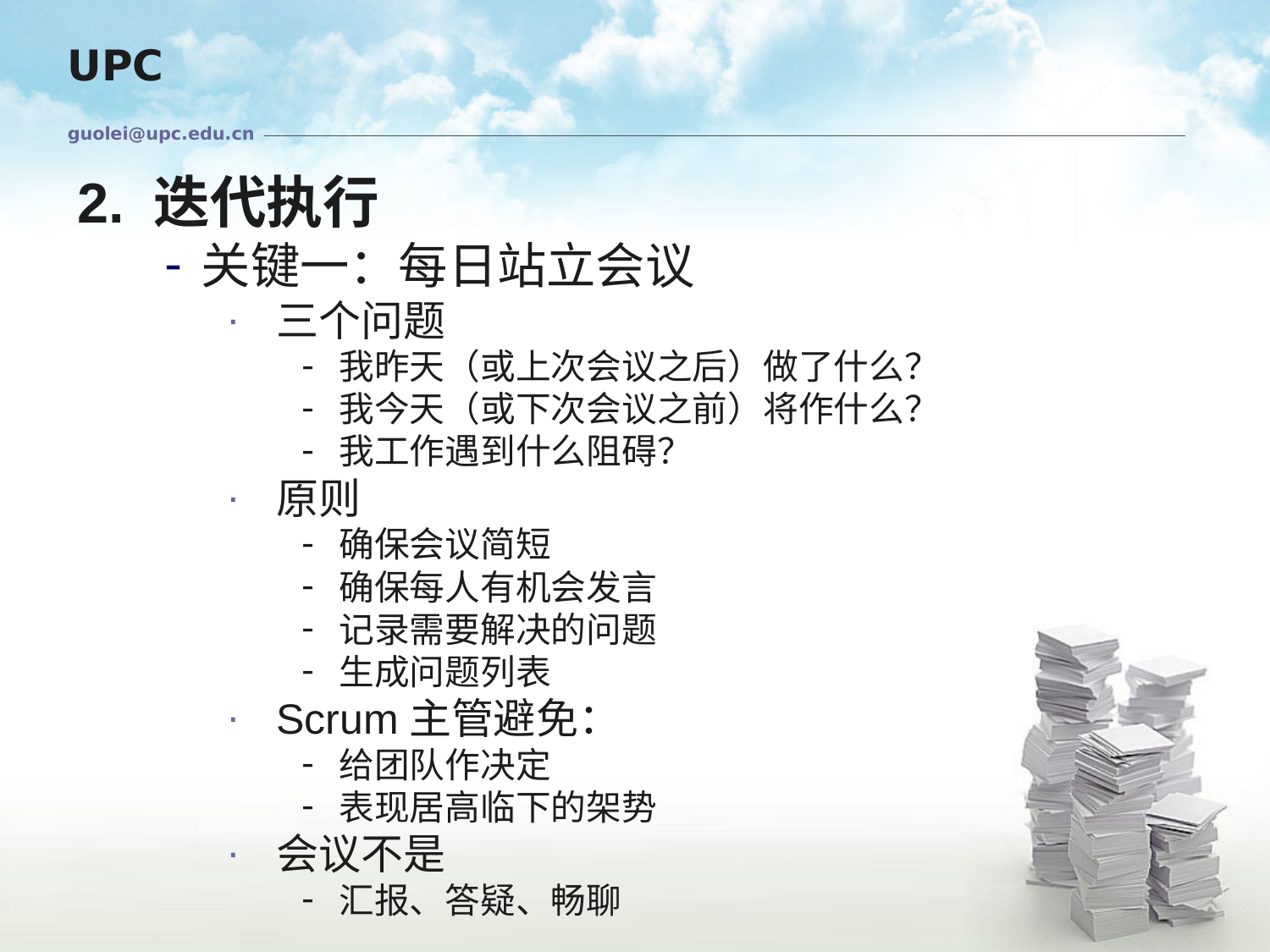

guolei@upc.edu.cn
2. 迭代执行
关键一：每日站立会议
三个问题
我昨天（或上次会议之后）做了什么？
我今天（或下次会议之前）将作什么？
我工作遇到什么阻碍？
原则
确保会议简短
确保每人有机会发言
记录需要解决的问题
生成问题列表
Scrum主管避免：
给团队作决定
表现居高临下的架势
会议不是
汇报、答疑、畅聊